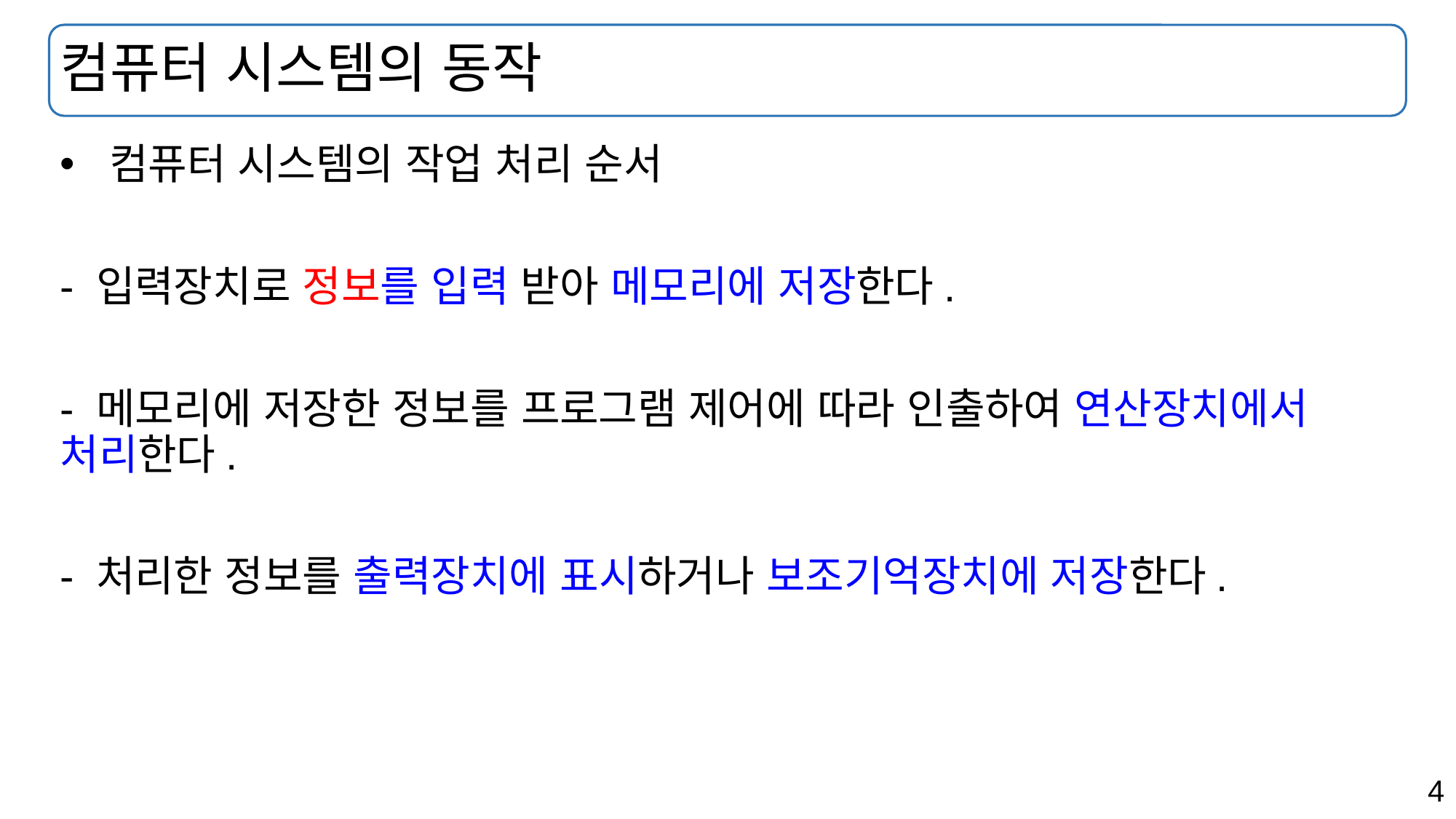

# 컴퓨터 시스템의 동작
 컴퓨터 시스템의 작업 처리 순서

- 입력장치로 정보를 입력 받아 메모리에 저장한다.

- 메모리에 저장한 정보를 프로그램 제어에 따라 인출하여 연산장치에서 처리한다.

- 처리한 정보를 출력장치에 표시하거나 보조기억장치에 저장한다.